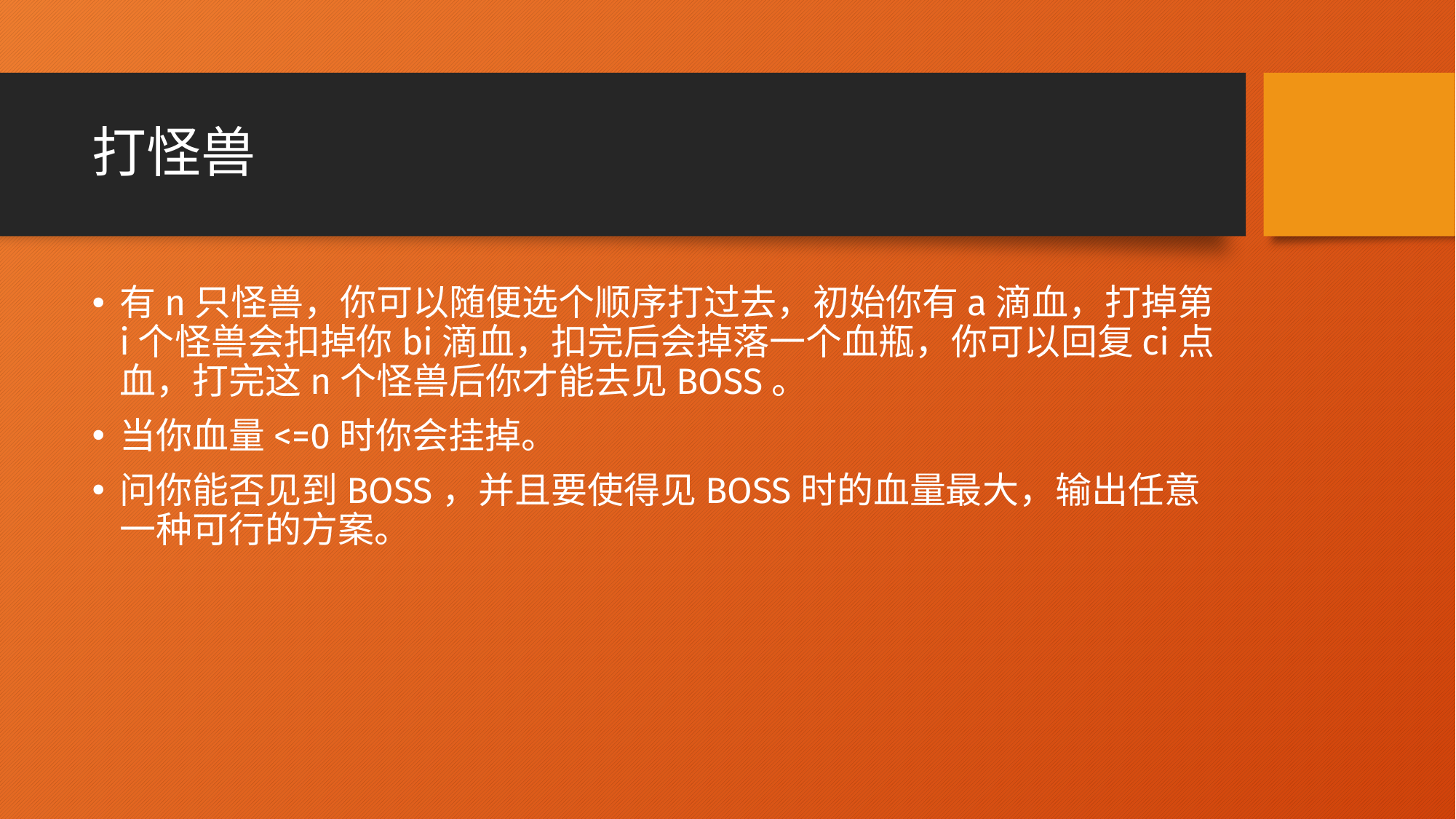

# 打怪兽
有n只怪兽，你可以随便选个顺序打过去，初始你有a滴血，打掉第i个怪兽会扣掉你bi滴血，扣完后会掉落一个血瓶，你可以回复ci点血，打完这n个怪兽后你才能去见BOSS。
当你血量<=0时你会挂掉。
问你能否见到BOSS，并且要使得见BOSS时的血量最大，输出任意一种可行的方案。